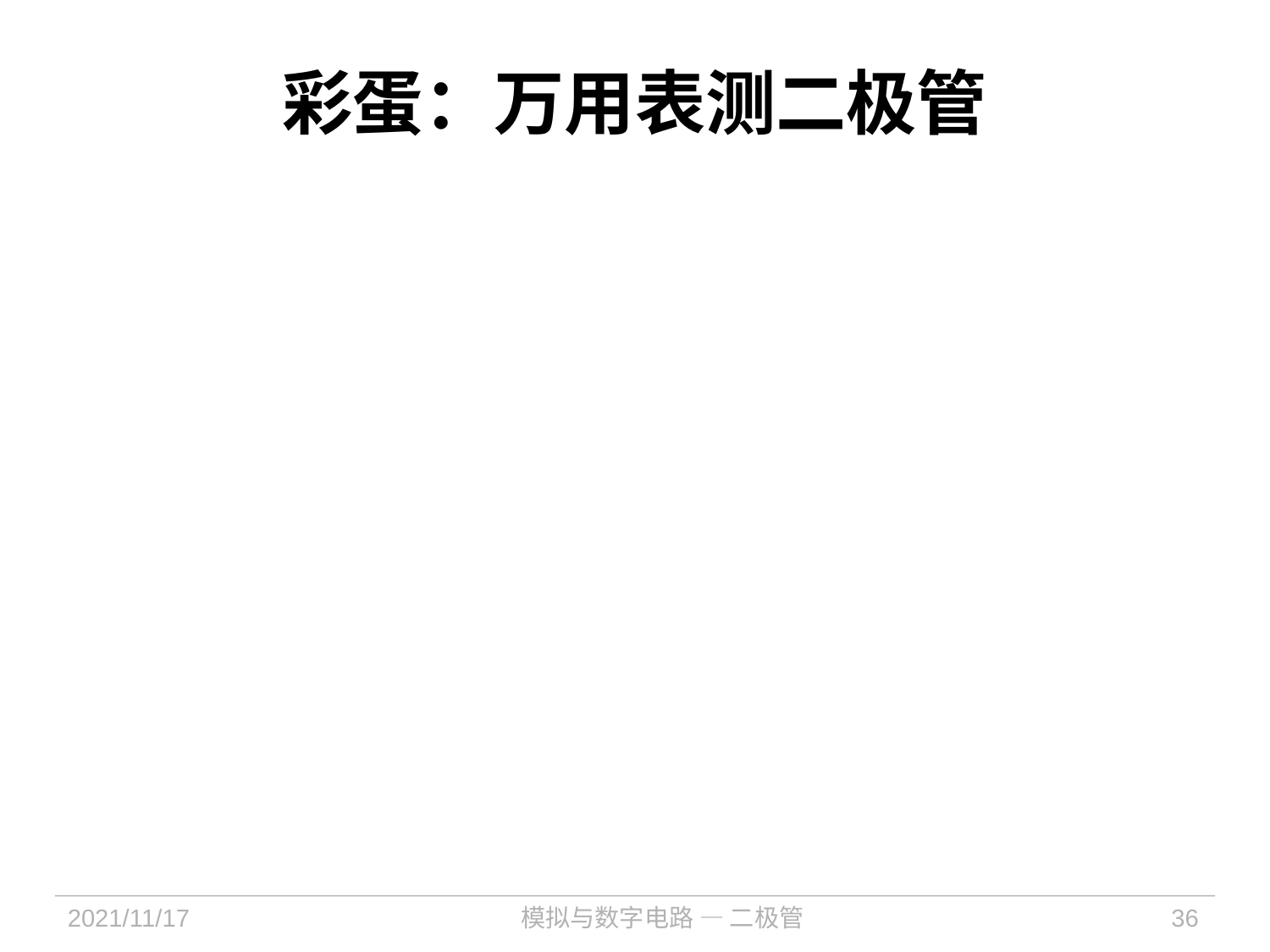

# 彩蛋：万用表测二极管
2021/11/17
模拟与数字电路 — 二极管
36